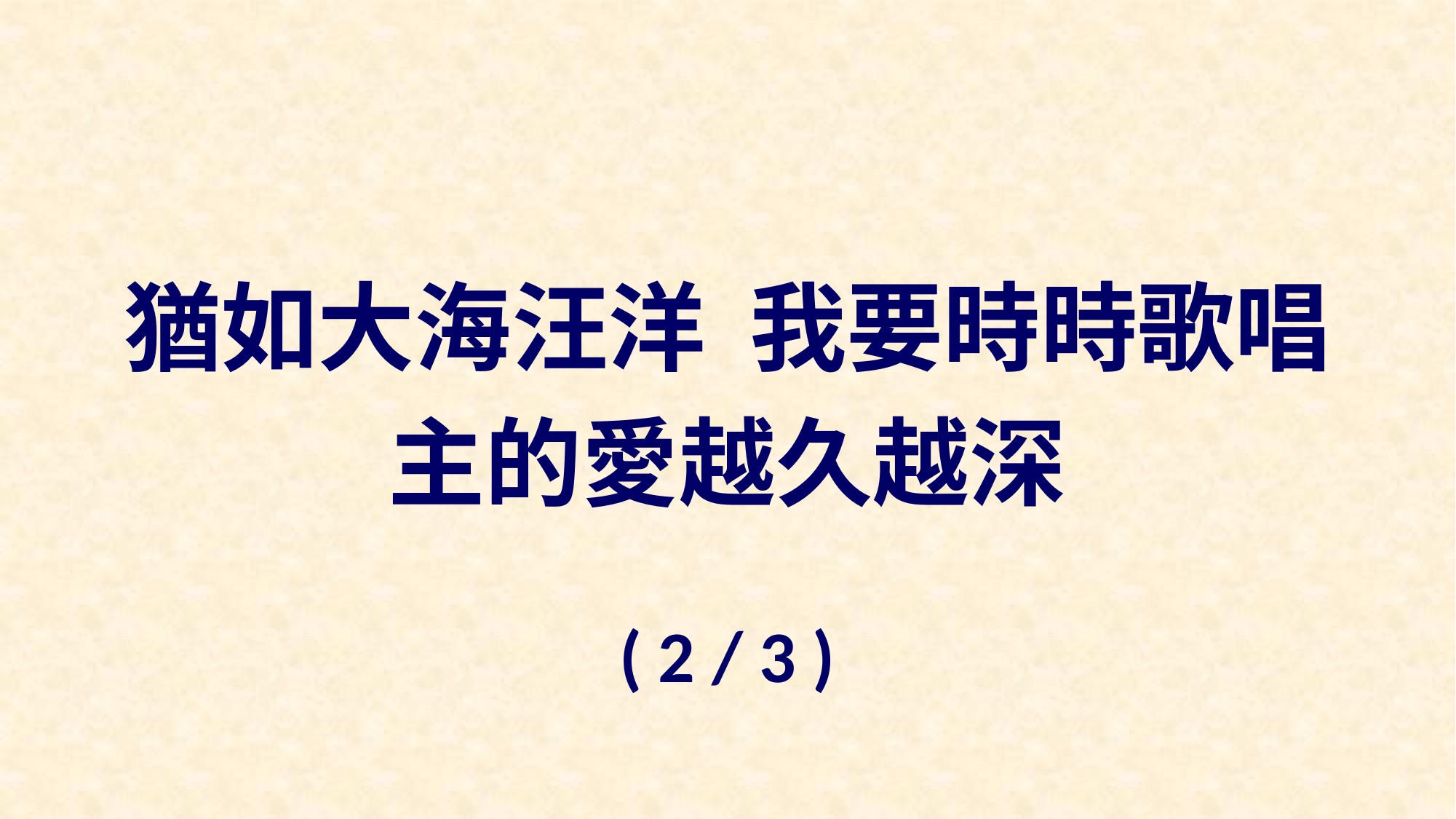

猶如大海汪洋  我要時時歌唱
主的愛越久越深
( 2 / 3 )